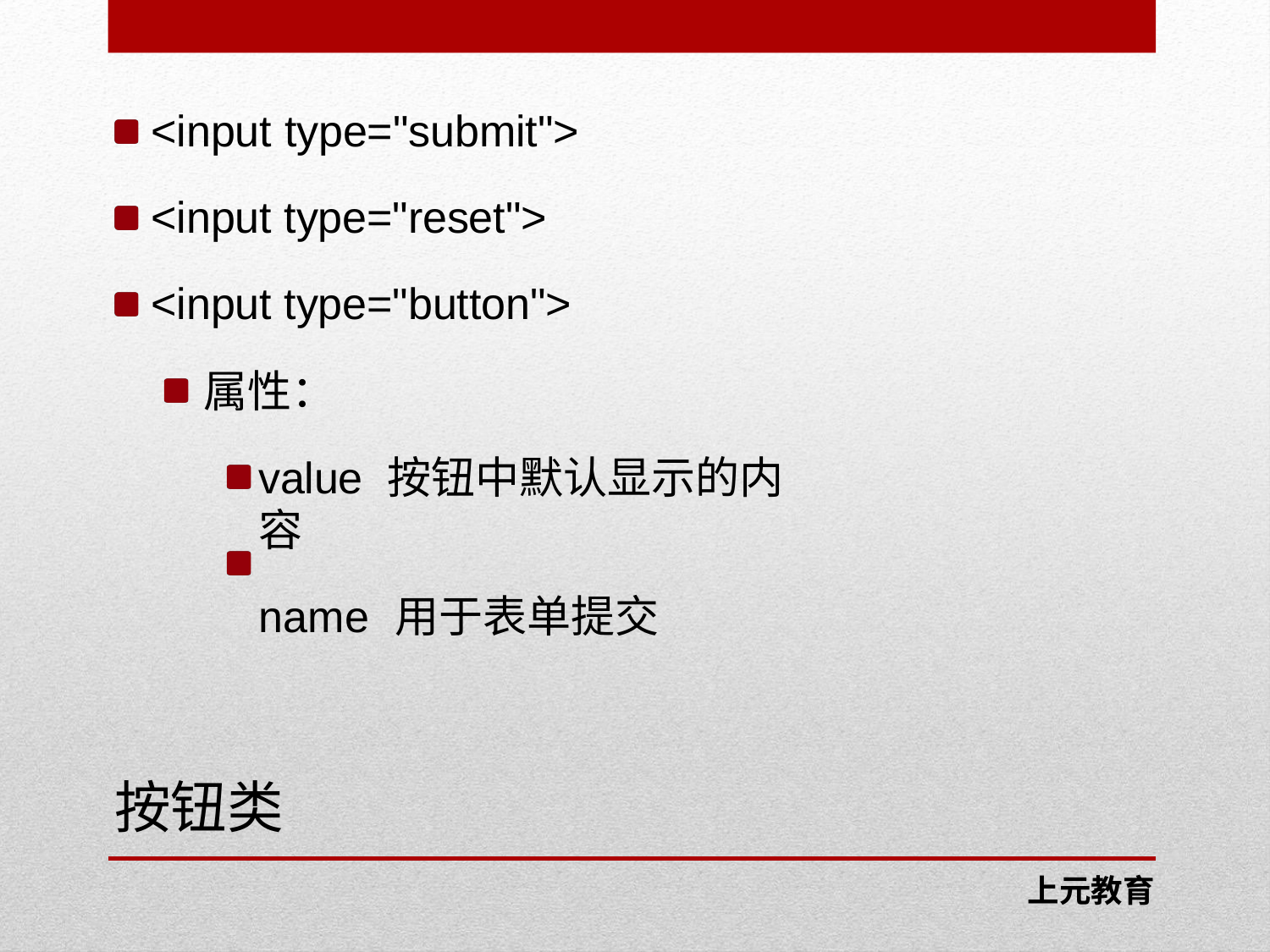

# <input type="submit">

<input type="reset">
<input type="button">
属性：
value 按钮中默认显示的内容
name 用于表单提交

按钮类

             上元教育